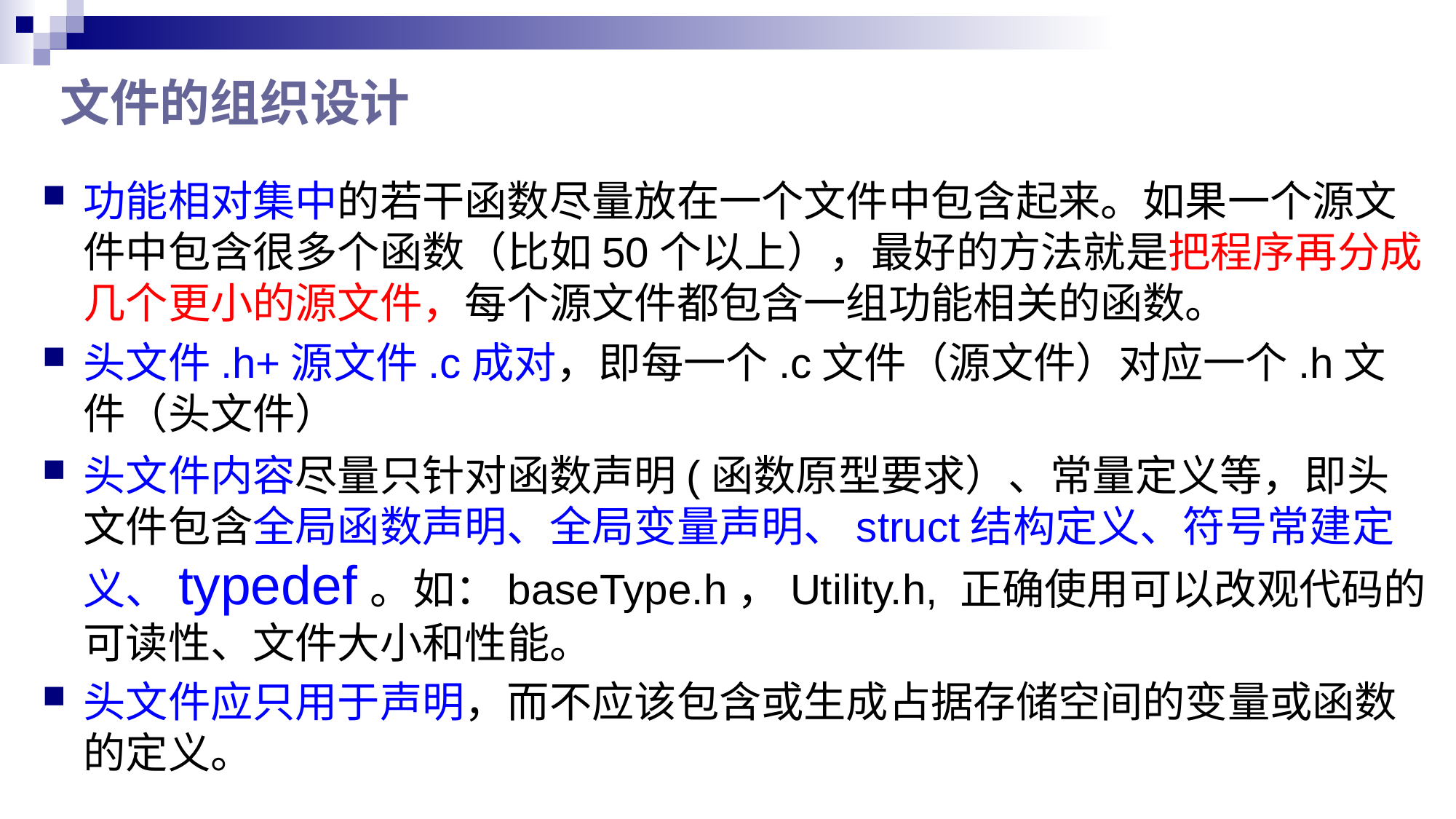

# 文件的组织设计
功能相对集中的若干函数尽量放在一个文件中包含起来。如果一个源文件中包含很多个函数（比如50个以上），最好的方法就是把程序再分成几个更小的源文件，每个源文件都包含一组功能相关的函数。
头文件.h+源文件.c成对，即每一个.c文件（源文件）对应一个.h文件（头文件）
头文件内容尽量只针对函数声明(函数原型要求）、常量定义等，即头文件包含全局函数声明、全局变量声明、struct结构定义、符号常建定义、typedef。如：baseType.h，Utility.h, 正确使用可以改观代码的可读性、文件大小和性能。
头文件应只用于声明，而不应该包含或生成占据存储空间的变量或函数的定义。